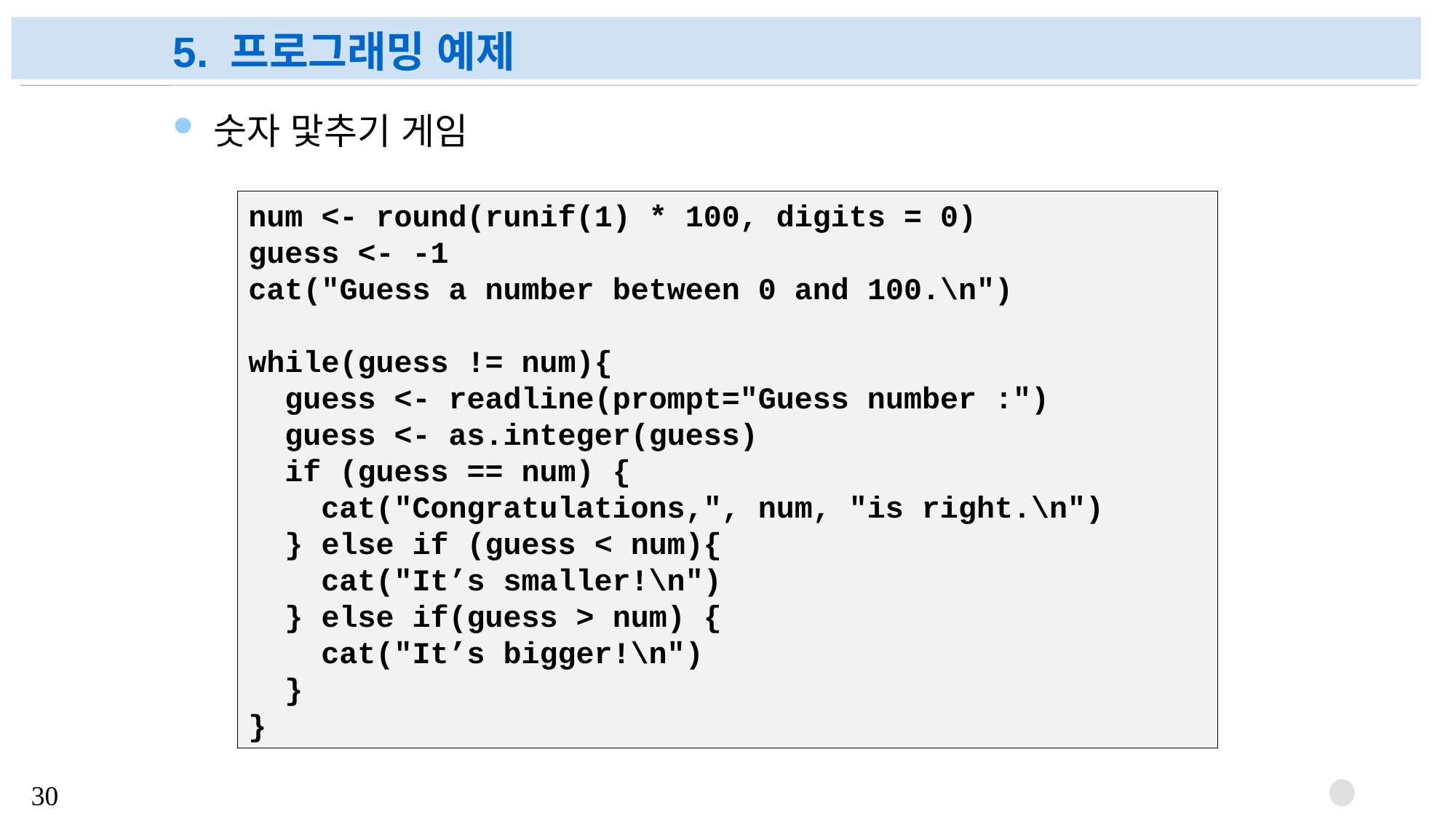

# 5. 프로그래밍 예제
숫자 맟추기 게임
num <- round(runif(1) * 100, digits = 0)
guess <- -1
cat("Guess a number between 0 and 100.\n")

while(guess != num){
  guess <- readline(prompt="Guess number :")
  guess <- as.integer(guess)
  if (guess == num) {
    cat("Congratulations,", num, "is right.\n")
  } else if (guess < num){
    cat("It’s smaller!\n")
  } else if(guess > num) {
    cat("It’s bigger!\n")
  }
}